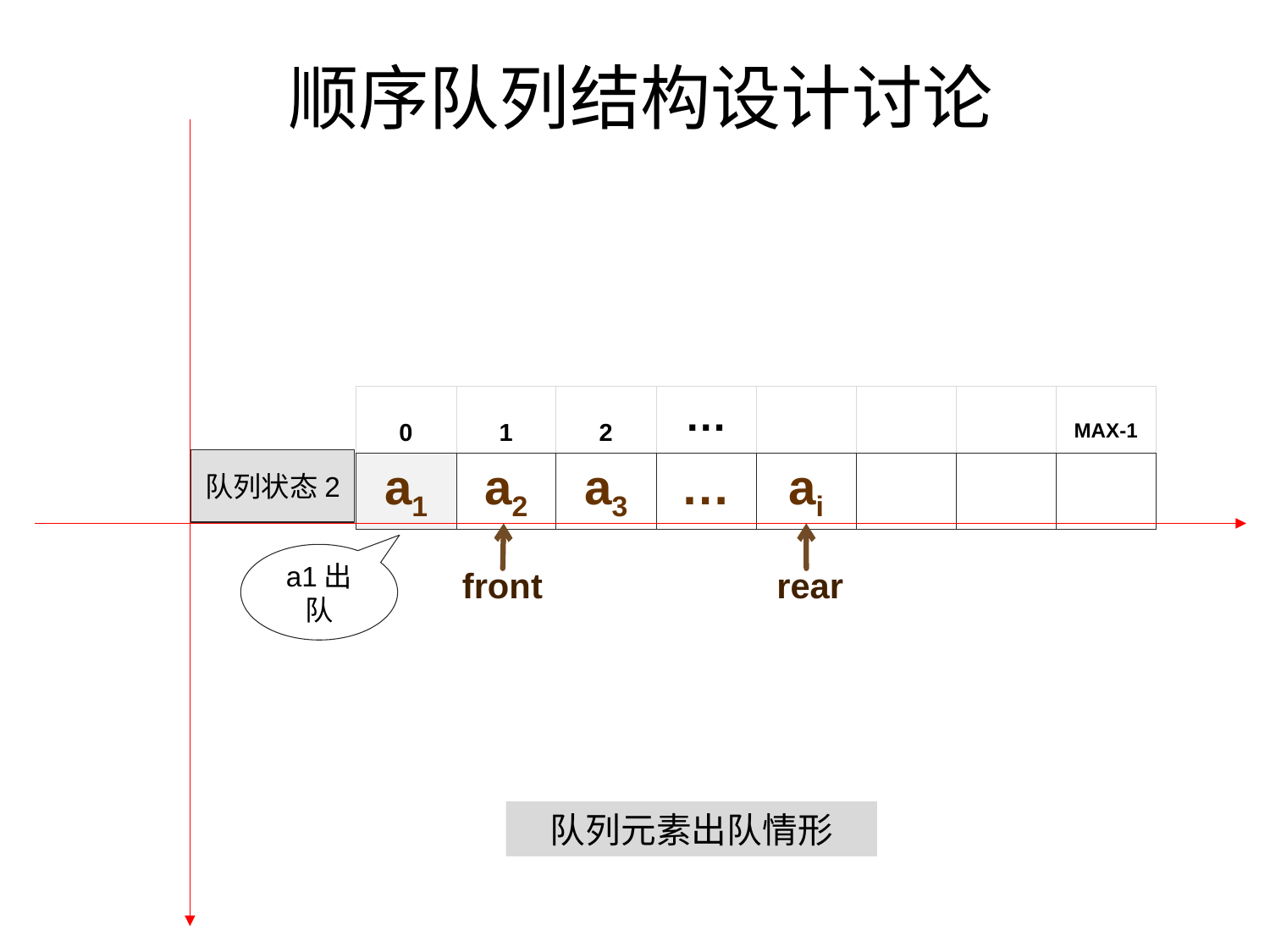

顺序队列结构设计讨论
| 0 | 1 | 2 | … |  |  |  | MAX-1 |
| --- | --- | --- | --- | --- | --- | --- | --- |
| a1 | a2 | a3 | … | ai |  |  |  |
队列状态2

front

rear
a1出队
队列元素出队情形